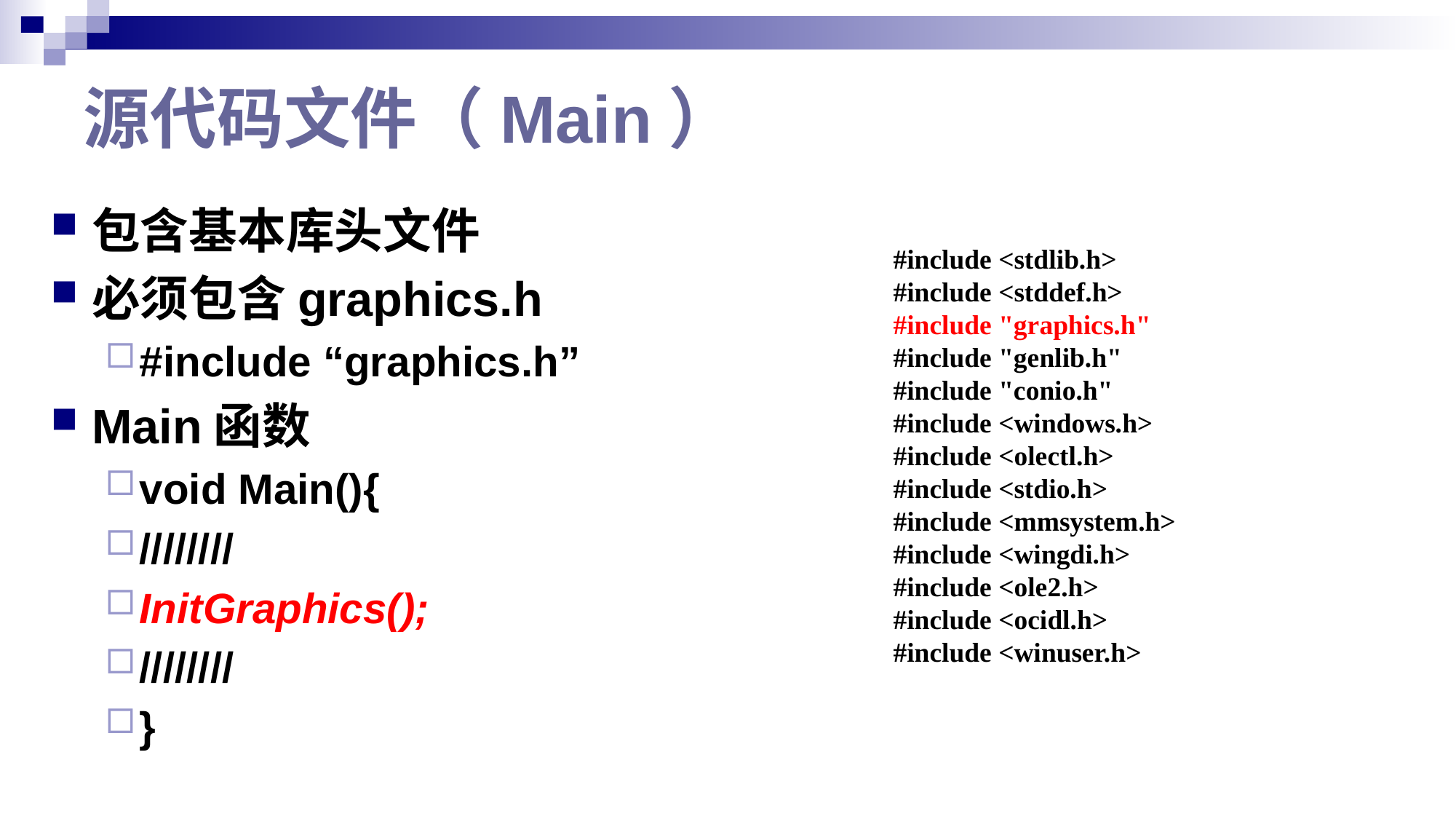

# 源代码文件（Main）
包含基本库头文件
必须包含graphics.h
#include “graphics.h”
Main函数
void Main(){
////////
InitGraphics();
////////
}

#include <stdlib.h>
#include <stddef.h>
#include "graphics.h"
#include "genlib.h"
#include "conio.h"
#include <windows.h>
#include <olectl.h>
#include <stdio.h>
#include <mmsystem.h>
#include <wingdi.h>
#include <ole2.h>
#include <ocidl.h>
#include <winuser.h>